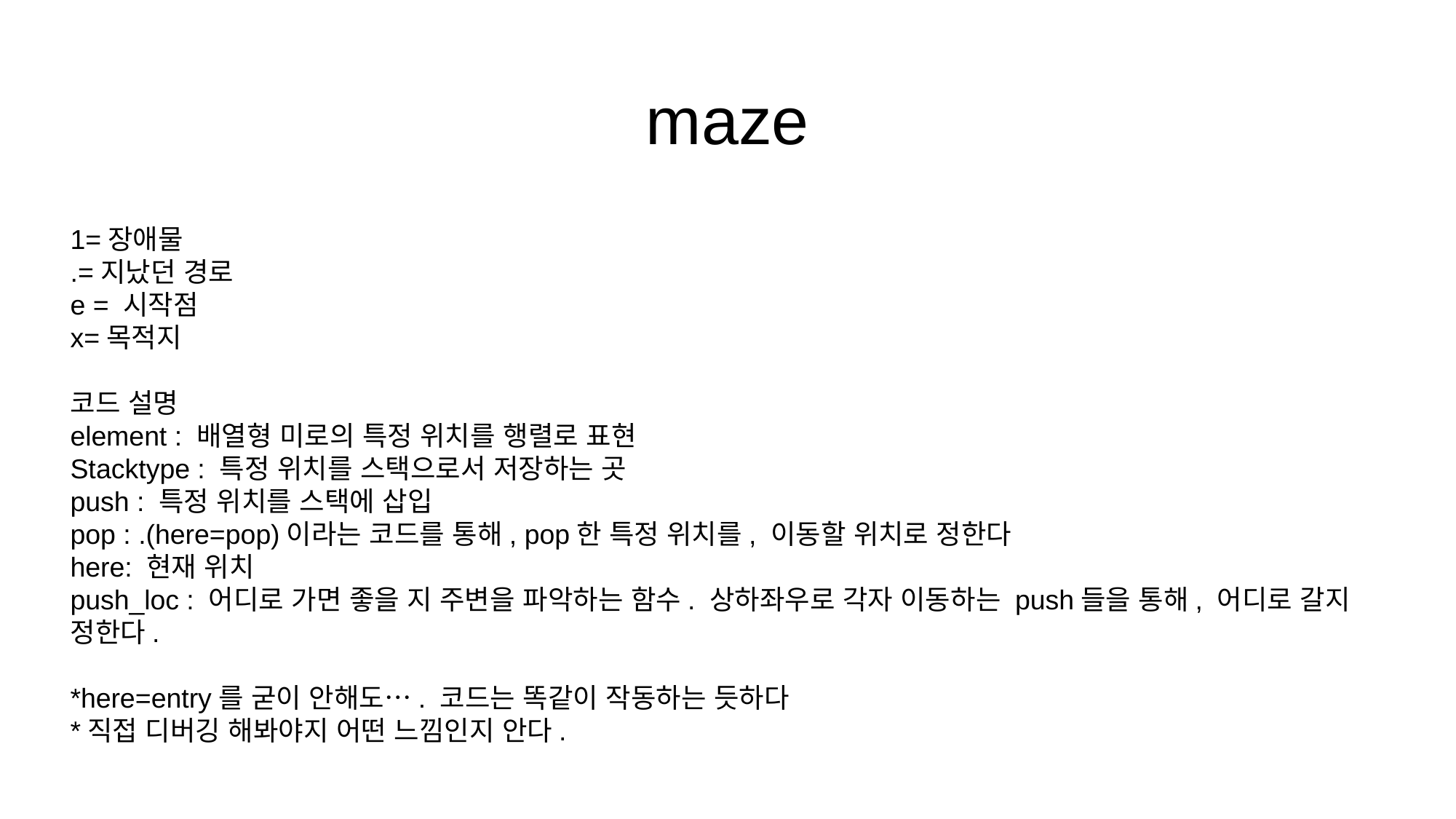

# maze
1=장애물
.=지났던 경로
e = 시작점
x=목적지

코드 설명
element : 배열형 미로의 특정 위치를 행렬로 표현
Stacktype : 특정 위치를 스택으로서 저장하는 곳
push : 특정 위치를 스택에 삽입
pop : .(here=pop)이라는 코드를 통해, pop한 특정 위치를, 이동할 위치로 정한다
here: 현재 위치
push_loc : 어디로 가면 좋을 지 주변을 파악하는 함수. 상하좌우로 각자 이동하는 push들을 통해, 어디로 갈지 정한다.

*here=entry를 굳이 안해도…. 코드는 똑같이 작동하는 듯하다
*직접 디버깅 해봐야지 어떤 느낌인지 안다.